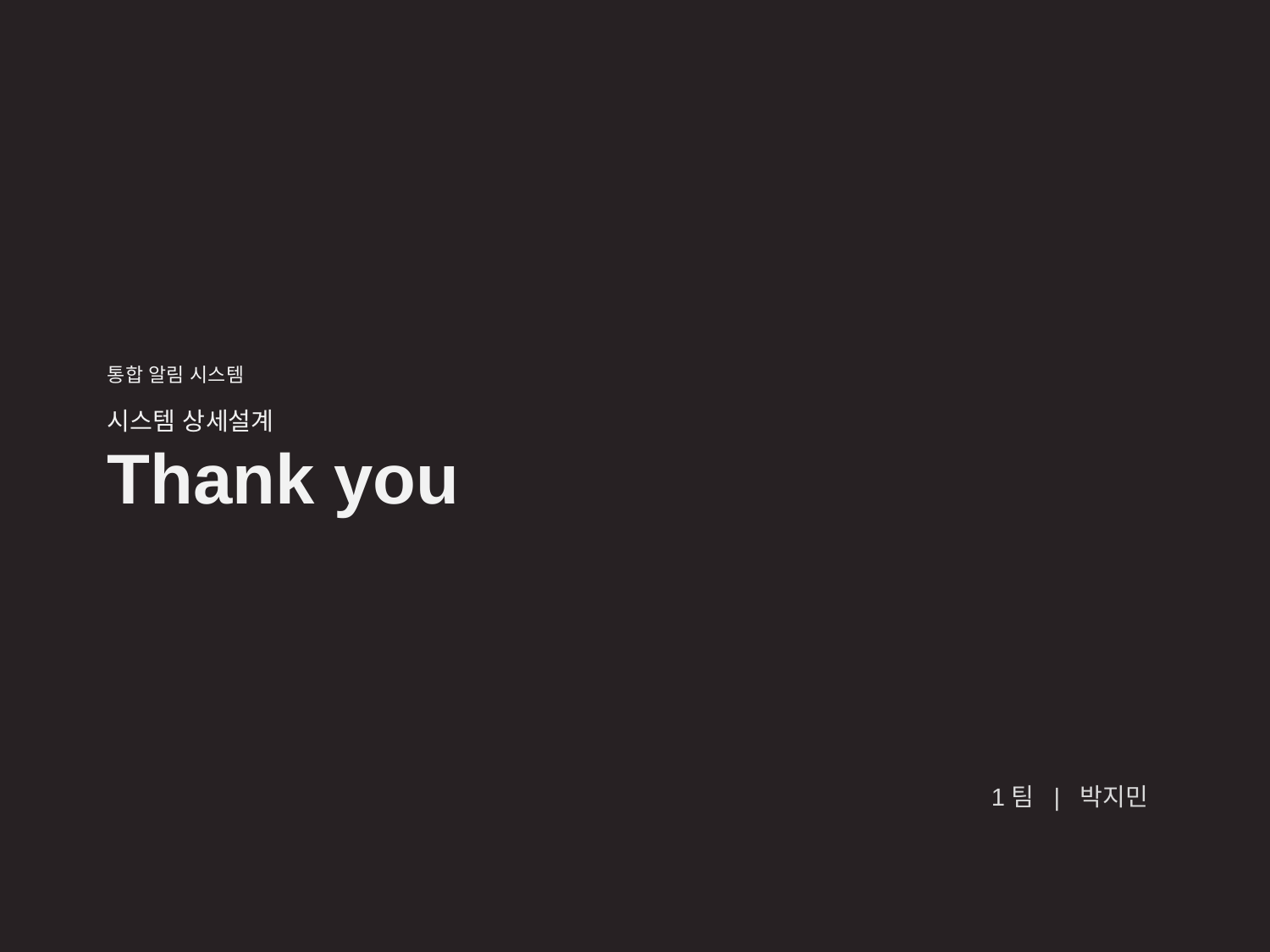

통합 알림 시스템
시스템 상세설계
Thank you
              1팀  |  박지민